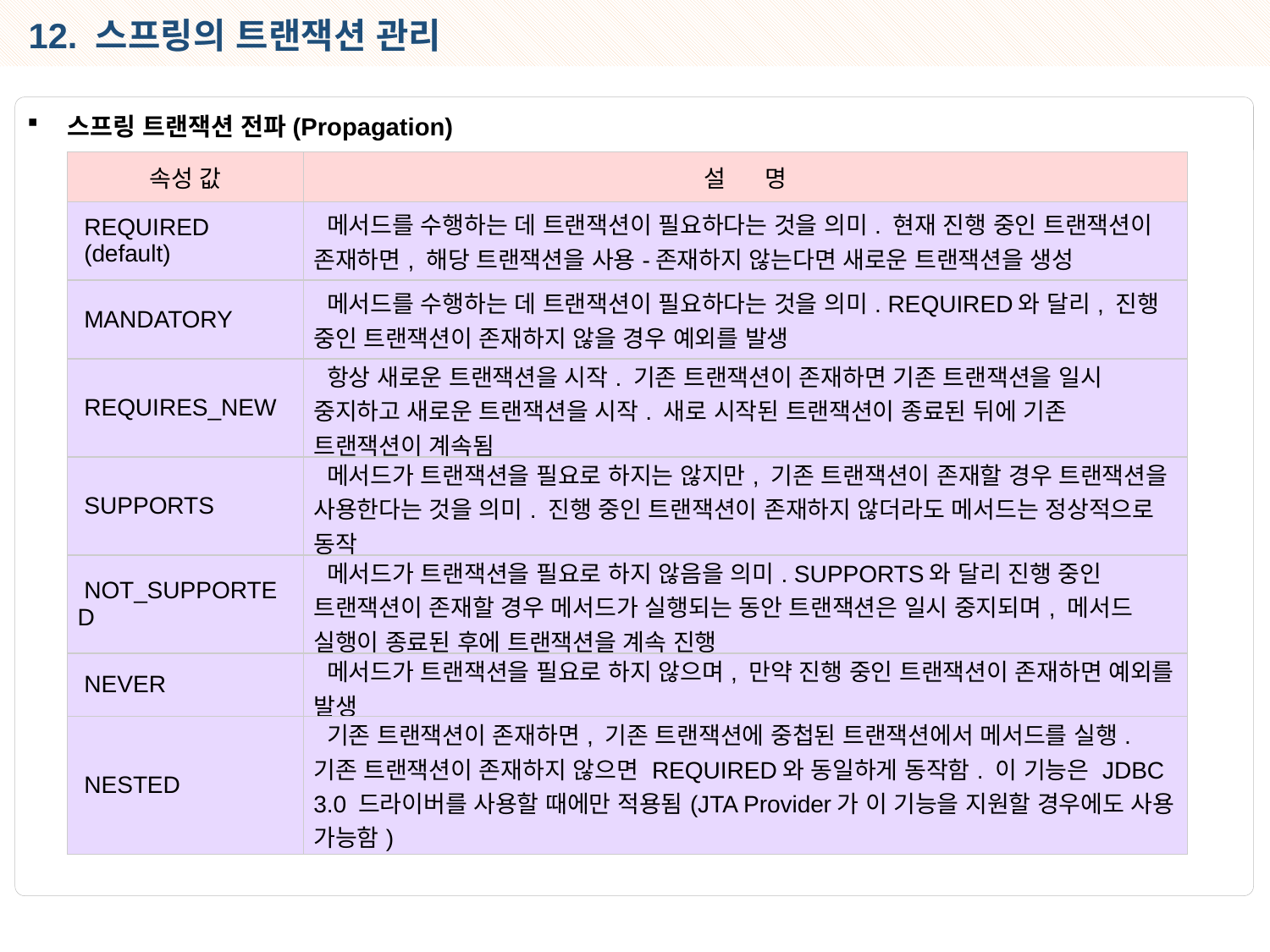

12. 스프링의 트랜잭션 관리
스프링 트랜잭션 전파(Propagation)
| 속성 값 | 설      명 |
| --- | --- |
| REQUIRED  (default) | 메서드를 수행하는 데 트랜잭션이 필요하다는 것을 의미. 현재 진행 중인 트랜잭션이 존재하면, 해당 트랜잭션을 사용-존재하지 않는다면 새로운 트랜잭션을 생성 |
| MANDATORY | 메서드를 수행하는 데 트랜잭션이 필요하다는 것을 의미. REQUIRED와 달리, 진행 중인 트랜잭션이 존재하지 않을 경우 예외를 발생 |
| REQUIRES\_NEW | 항상 새로운 트랜잭션을 시작. 기존 트랜잭션이 존재하면 기존 트랜잭션을 일시 중지하고 새로운 트랜잭션을 시작. 새로 시작된 트랜잭션이 종료된 뒤에 기존 트랜잭션이 계속됨 |
| SUPPORTS | 메서드가 트랜잭션을 필요로 하지는 않지만, 기존 트랜잭션이 존재할 경우 트랜잭션을 사용한다는 것을 의미. 진행 중인 트랜잭션이 존재하지 않더라도 메서드는 정상적으로 동작 |
| NOT\_SUPPORTED | 메서드가 트랜잭션을 필요로 하지 않음을 의미. SUPPORTS와 달리 진행 중인 트랜잭션이 존재할 경우 메서드가 실행되는 동안 트랜잭션은 일시 중지되며, 메서드 실행이 종료된 후에 트랜잭션을 계속 진행 |
| NEVER | 메서드가 트랜잭션을 필요로 하지 않으며, 만약 진행 중인 트랜잭션이 존재하면 예외를 발생 |
| NESTED | 기존 트랜잭션이 존재하면, 기존 트랜잭션에 중첩된 트랜잭션에서 메서드를 실행. 기존 트랜잭션이 존재하지 않으면 REQUIRED와 동일하게 동작함. 이 기능은 JDBC 3.0 드라이버를 사용할 때에만 적용됨(JTA Provider가 이 기능을 지원할 경우에도 사용 가능함) |